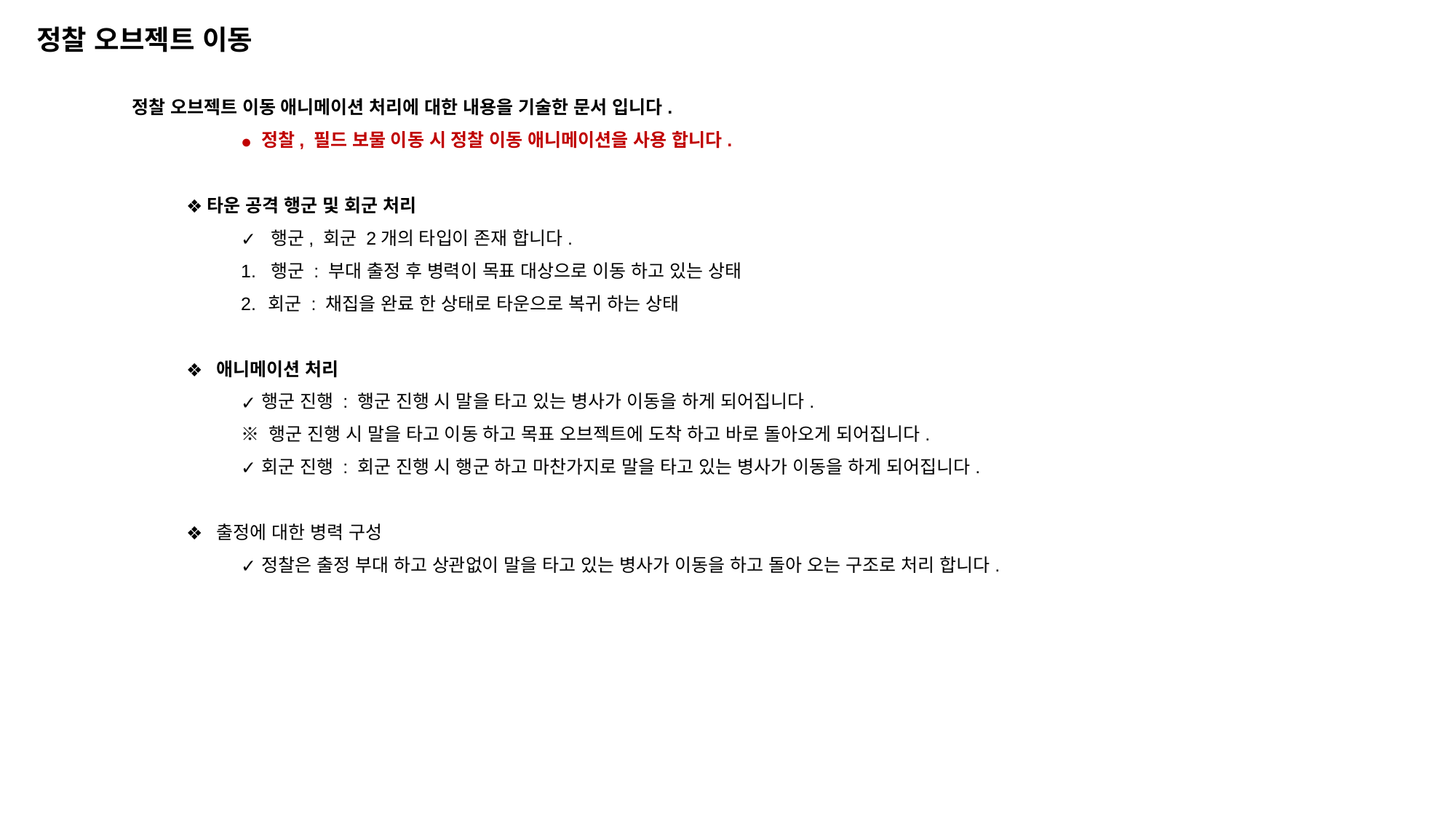

정찰 오브젝트 이동
정찰 오브젝트 이동 애니메이션 처리에 대한 내용을 기술한 문서 입니다.
정찰, 필드 보물 이동 시 정찰 이동 애니메이션을 사용 합니다.

타운 공격 행군 및 회군 처리
 행군, 회군 2개의 타입이 존재 합니다.
1.  행군 : 부대 출정 후 병력이 목표 대상으로 이동 하고 있는 상태
회군 : 채집을 완료 한 상태로 타운으로 복귀 하는 상태

 애니메이션 처리
행군 진행 : 행군 진행 시 말을 타고 있는 병사가 이동을 하게 되어집니다.
※ 행군 진행 시 말을 타고 이동 하고 목표 오브젝트에 도착 하고 바로 돌아오게 되어집니다.
회군 진행 : 회군 진행 시 행군 하고 마찬가지로 말을 타고 있는 병사가 이동을 하게 되어집니다.

 출정에 대한 병력 구성
정찰은 출정 부대 하고 상관없이 말을 타고 있는 병사가 이동을 하고 돌아 오는 구조로 처리 합니다.